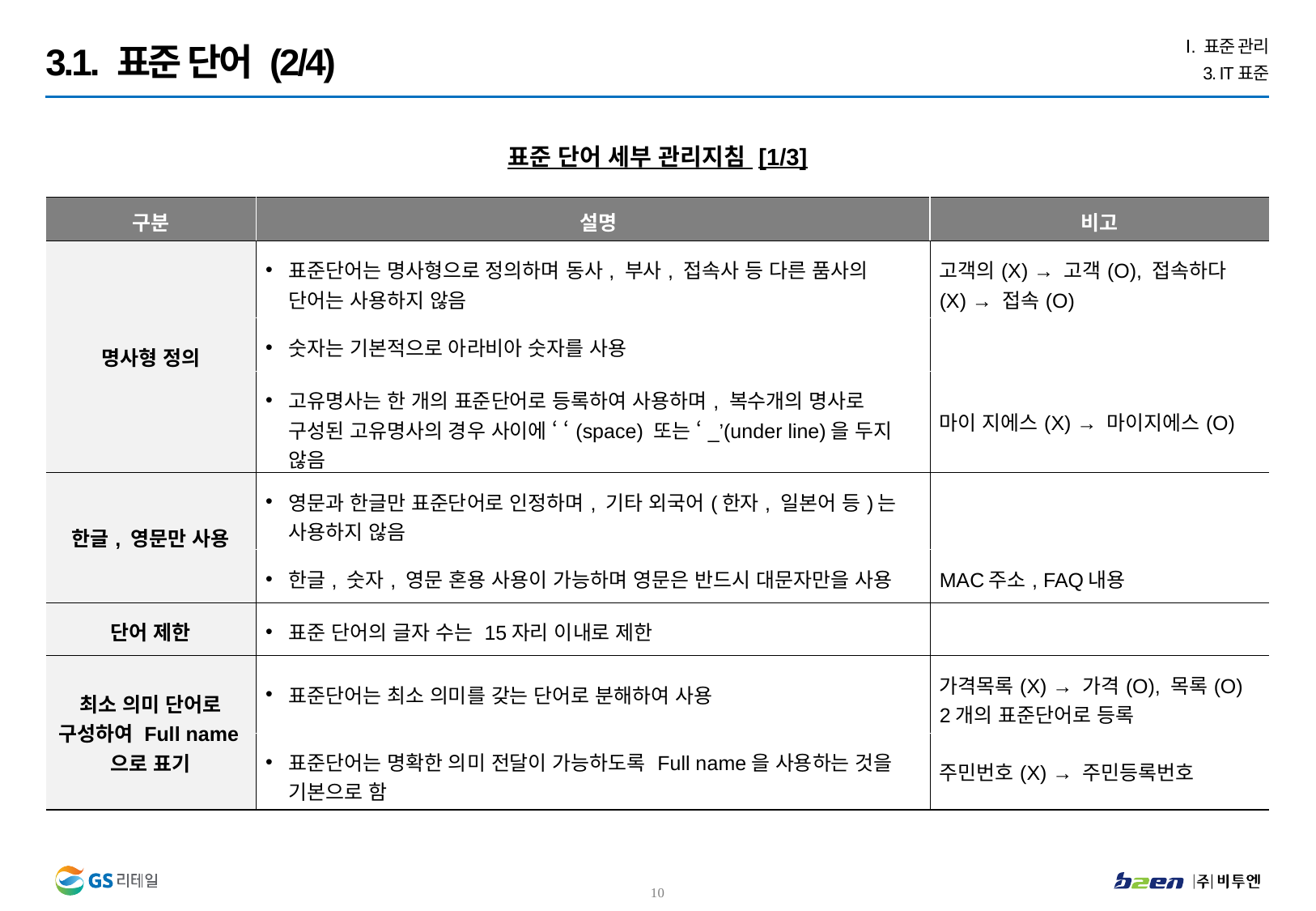

Ⅰ. 표준 관리
3. IT표준
3.1. 표준 단어 (2/4)
표준 단어 세부 관리지침 [1/3]
| 구분 | 설명 | 비고 |
| --- | --- | --- |
| 명사형 정의 | 표준단어는 명사형으로 정의하며 동사, 부사, 접속사 등 다른 품사의 단어는 사용하지 않음 | 고객의(X) → 고객(O), 접속하다(X) → 접속(O) |
|  | 숫자는 기본적으로 아라비아 숫자를 사용 |  |
|  | 고유명사는 한 개의 표준단어로 등록하여 사용하며, 복수개의 명사로 구성된 고유명사의 경우 사이에 ‘ ‘(space) 또는 ‘\_’(under line)을 두지 않음 | 마이 지에스(X) → 마이지에스(O) |
| 한글, 영문만 사용 | 영문과 한글만 표준단어로 인정하며, 기타 외국어(한자, 일본어 등)는 사용하지 않음 |  |
|  | 한글, 숫자, 영문 혼용 사용이 가능하며 영문은 반드시 대문자만을 사용 | MAC주소, FAQ내용 |
| 단어 제한 | 표준 단어의 글자 수는 15자리 이내로 제한 |  |
| 최소 의미 단어로 구성하여 Full name으로 표기 | 표준단어는 최소 의미를 갖는 단어로 분해하여 사용 | 가격목록(X) → 가격(O), 목록(O) 2개의 표준단어로 등록 |
|  | 표준단어는 명확한 의미 전달이 가능하도록 Full name을 사용하는 것을 기본으로 함 | 주민번호(X) → 주민등록번호 |
10